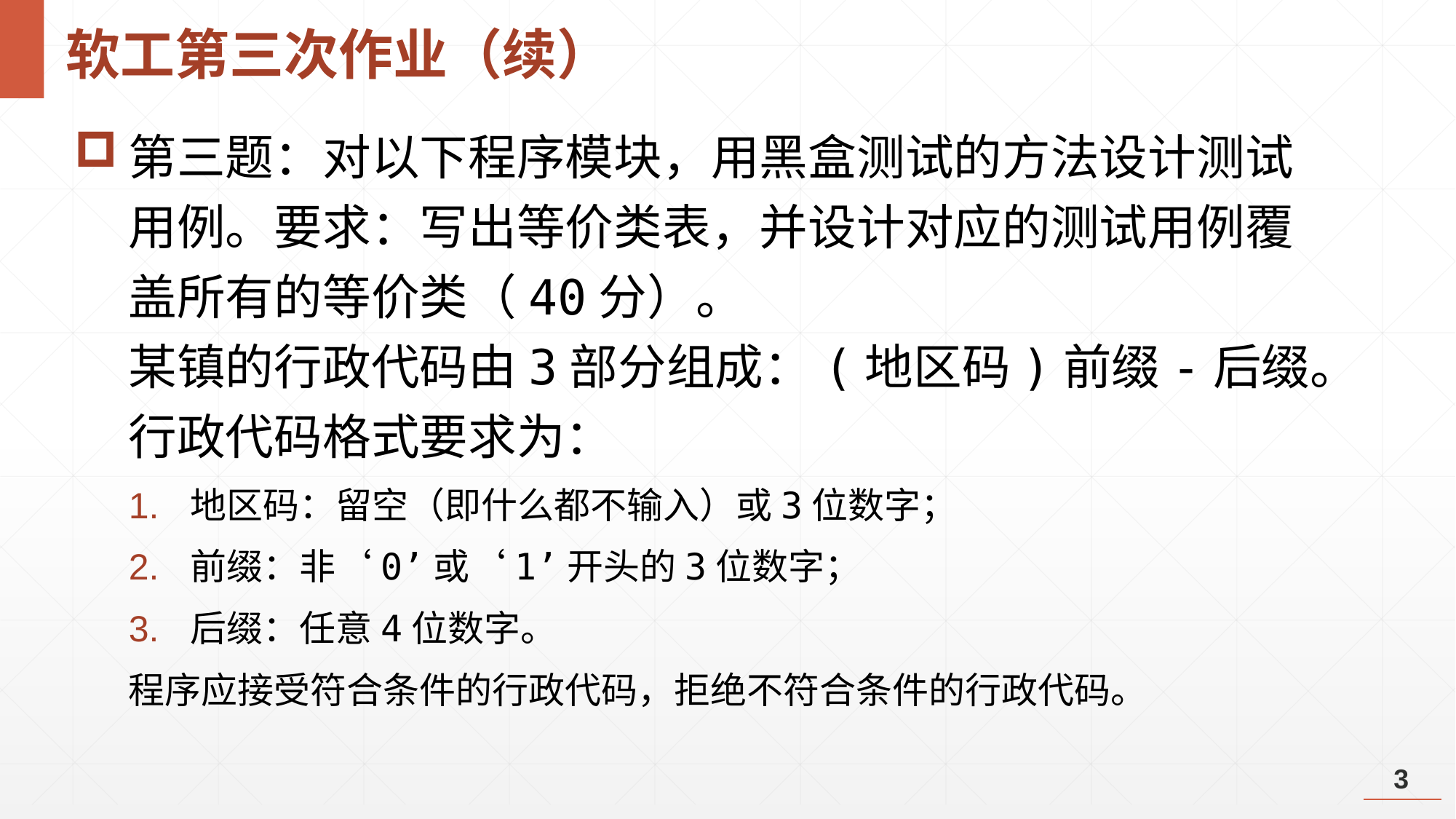

# 软工第三次作业（续）
第三题：对以下程序模块，用黑盒测试的方法设计测试用例。要求：写出等价类表，并设计对应的测试用例覆盖所有的等价类（40分）。
某镇的行政代码由3部分组成：(地区码)前缀-后缀。行政代码格式要求为：
地区码：留空（即什么都不输入）或3位数字；
前缀：非‘0’或‘1’开头的3位数字；
后缀：任意4位数字。
程序应接受符合条件的行政代码，拒绝不符合条件的行政代码。

3